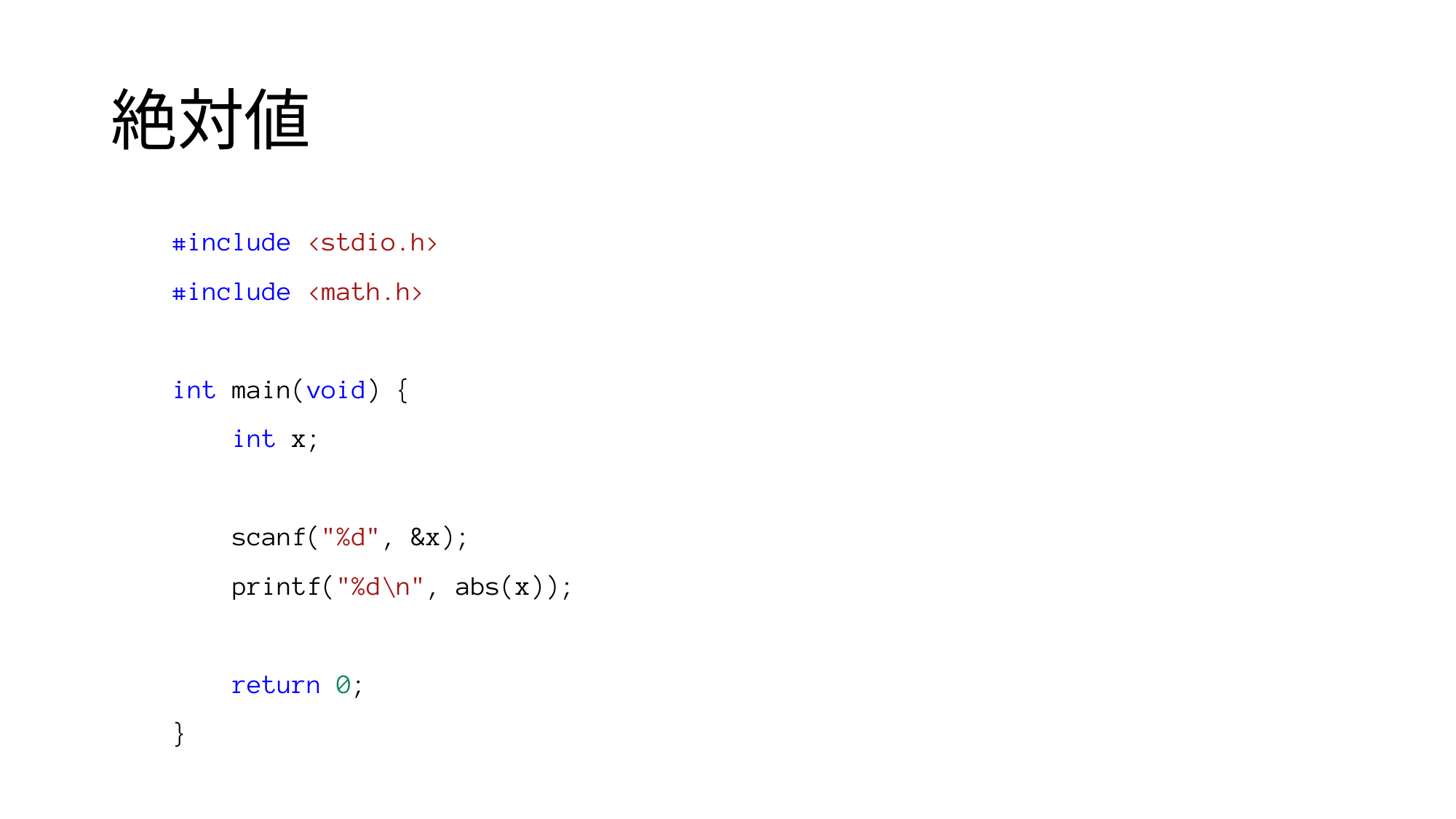

# 絶対値
#include <stdio.h>
#include <math.h>

int main(void) {
    int x;

    scanf("%d", &x);
    printf("%d\n", abs(x));

    return 0;
}